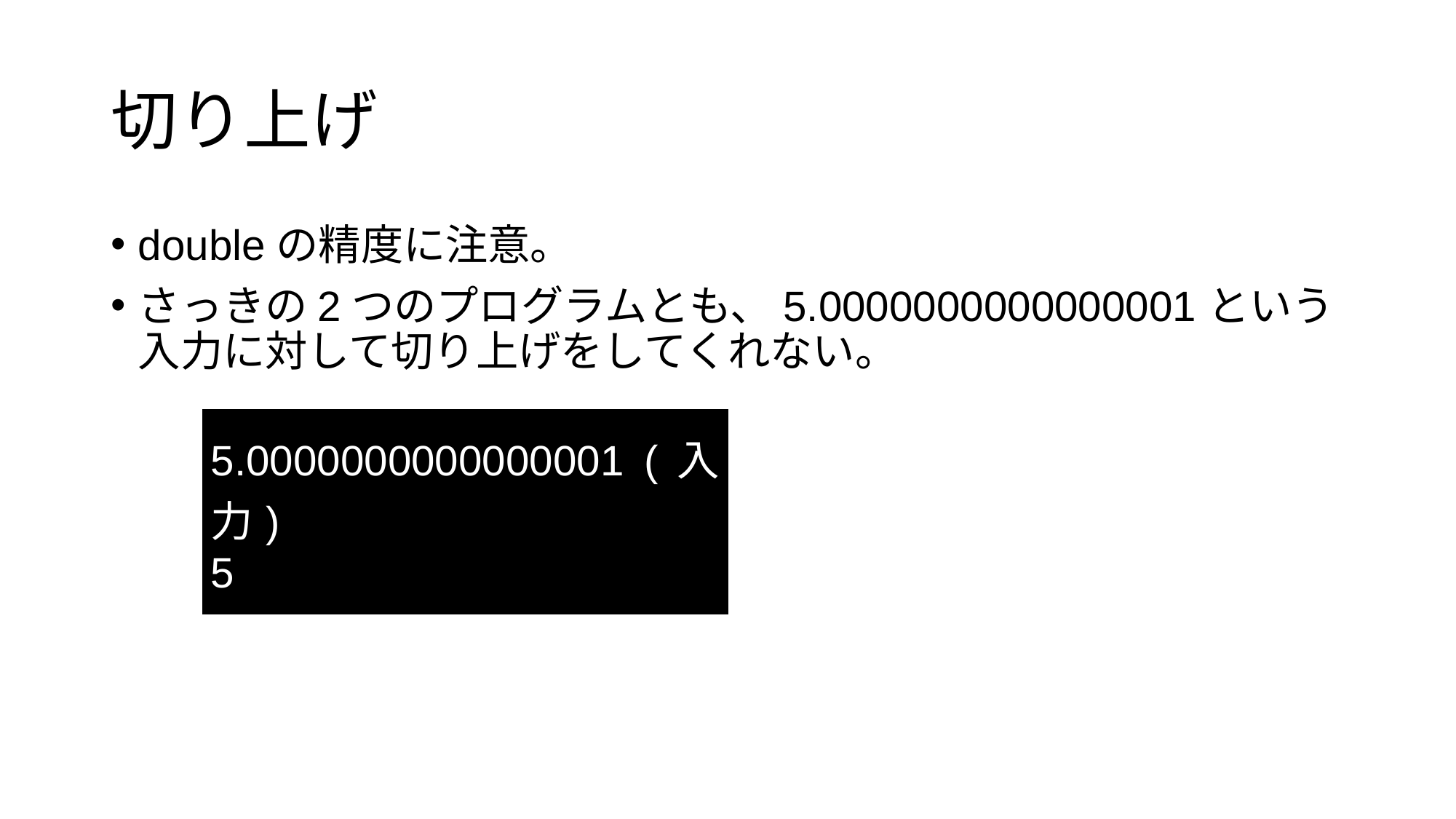

# 切り上げ
doubleの精度に注意。
さっきの2つのプログラムとも、5.0000000000000001という入力に対して切り上げをしてくれない。
| 5.0000000000000001 (入力) 5 |
| --- |